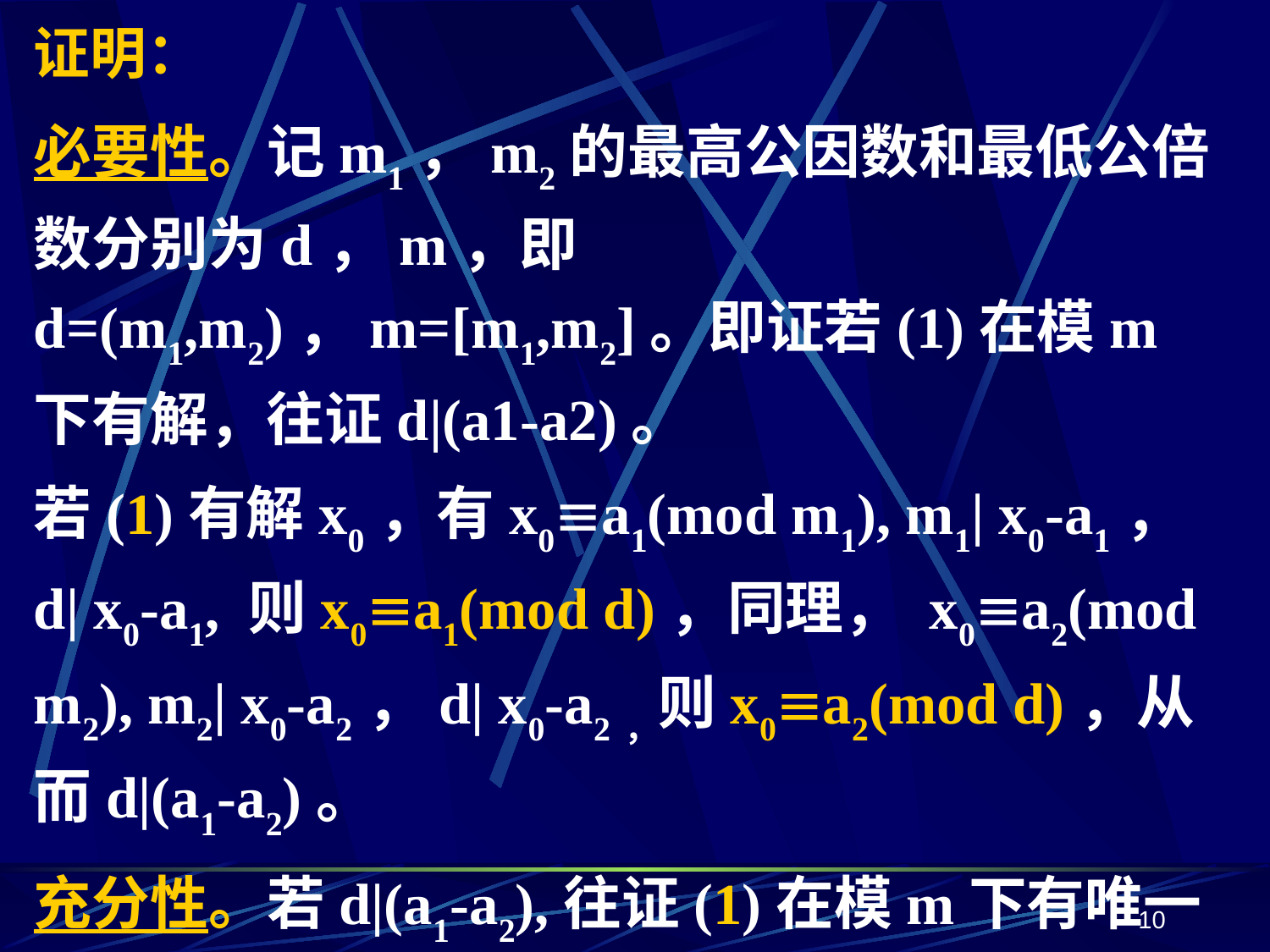

# 证明：
必要性。记m1，m2的最高公因数和最低公倍数分别为d，m，即d=(m1,m2)，m=[m1,m2]。即证若(1)在模m下有解，往证d|(a1-a2)。
若(1)有解x0，有x0≡a1(mod m1), m1| x0-a1，d| x0-a1, 则x0≡a1(mod d)，同理， x0≡a2(mod m2), m2| x0-a2，d| x0-a2，则x0≡a2(mod d)，从而d|(a1-a2)。
充分性。若d|(a1-a2),往证(1)在模m下有唯一解。

10